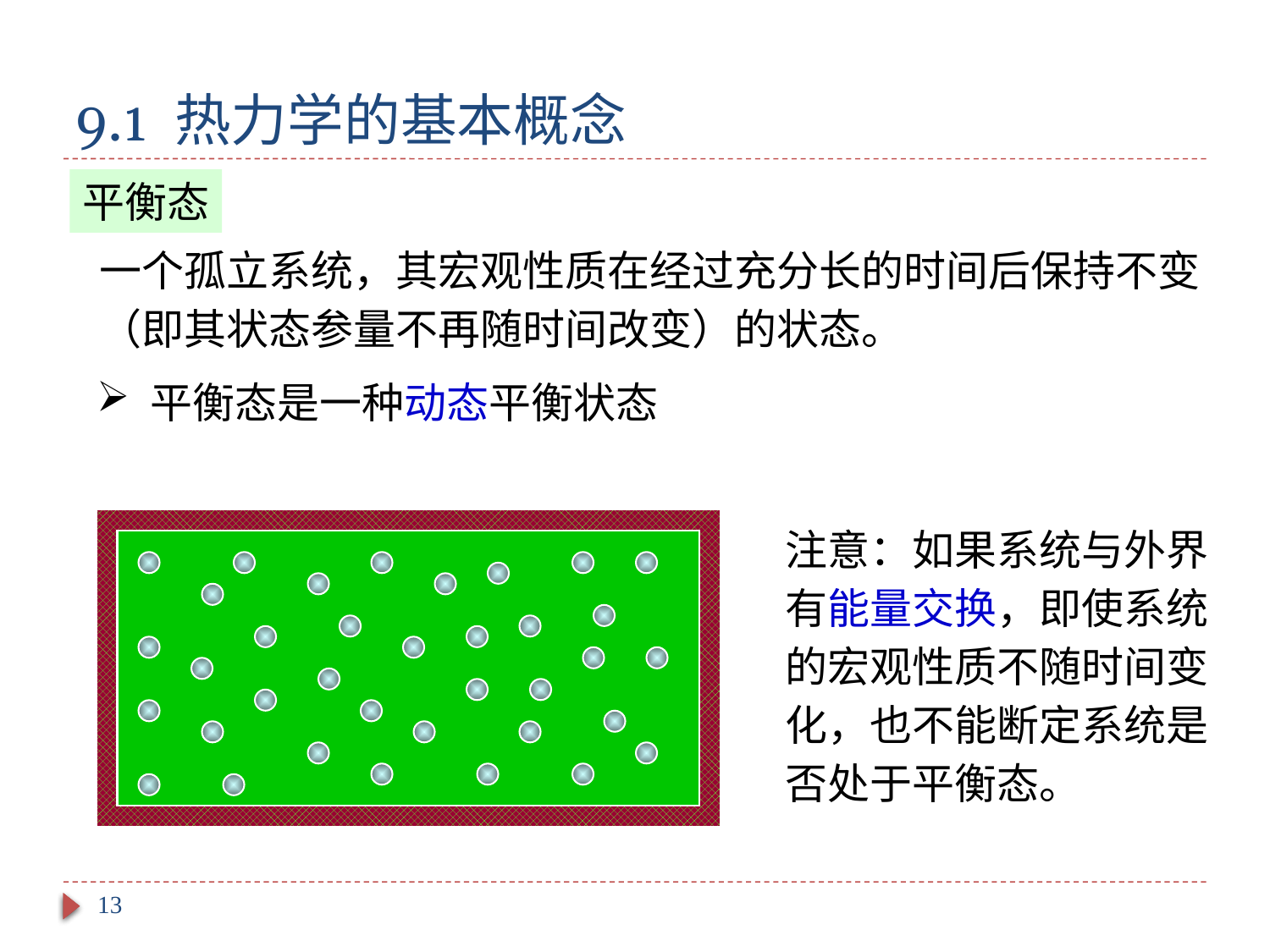

# 9.1 热力学的基本概念
平衡态
一个孤立系统，其宏观性质在经过充分长的时间后保持不变（即其状态参量不再随时间改变）的状态。
 平衡态是一种动态平衡状态

注意：如果系统与外界有能量交换，即使系统的宏观性质不随时间变化，也不能断定系统是否处于平衡态。
13